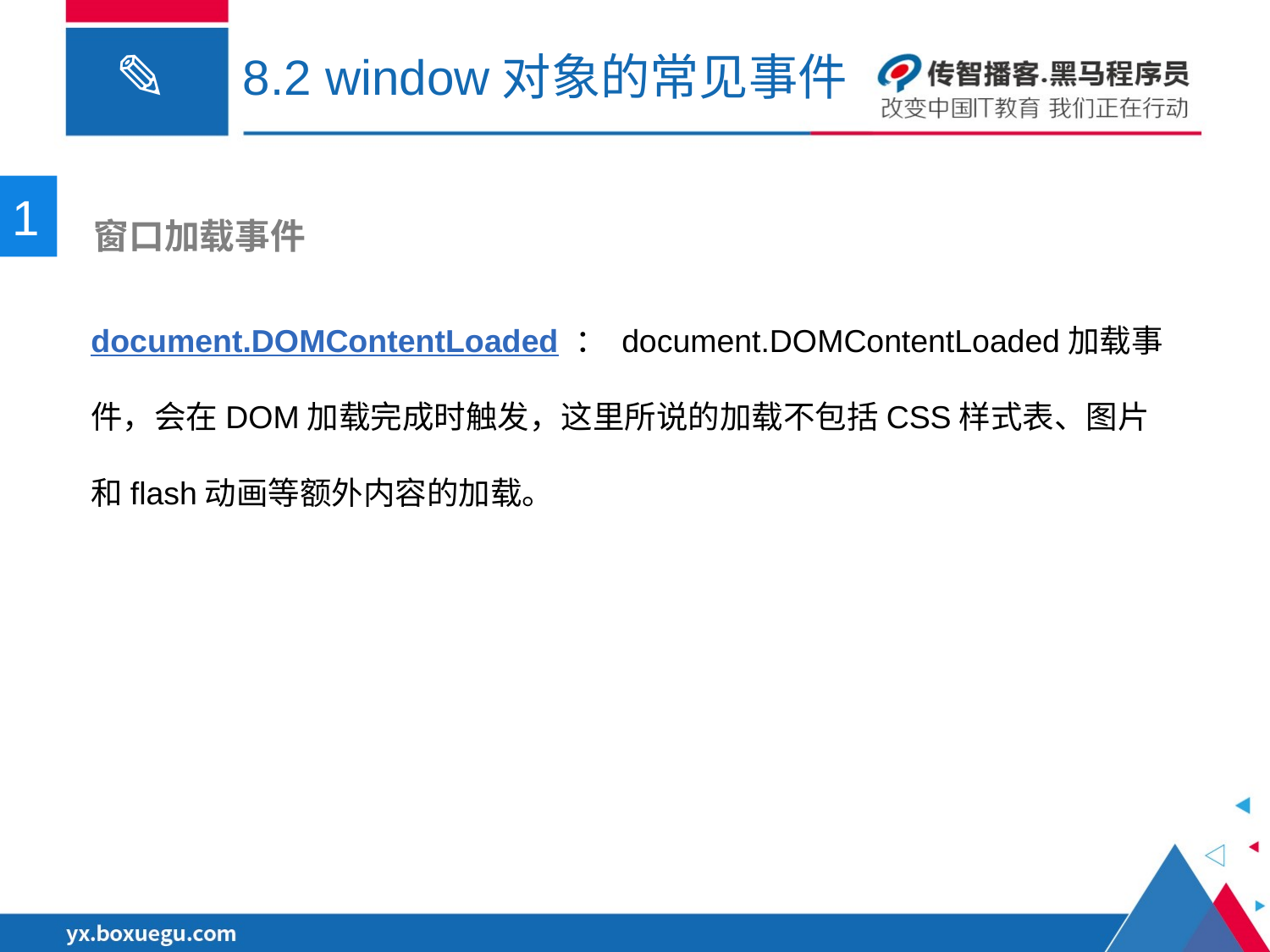

# 8.2 window对象的常见事件

1
  窗口加载事件
document.DOMContentLoaded ： document.DOMContentLoaded加载事件，会在DOM加载完成时触发，这里所说的加载不包括CSS样式表、图片和flash动画等额外内容的加载。